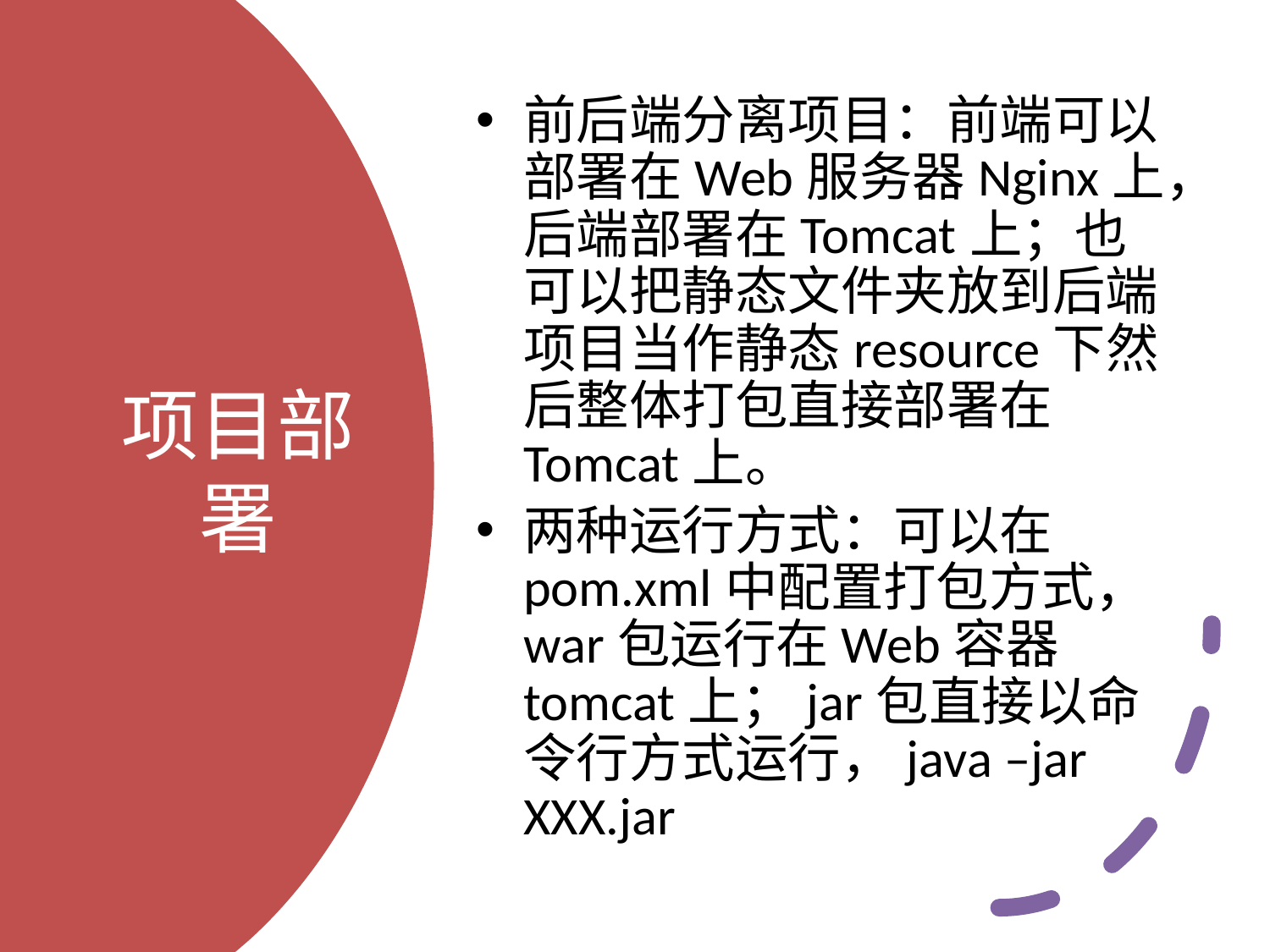

前后端分离项目：前端可以部署在Web服务器Nginx上，后端部署在Tomcat上；也可以把静态文件夹放到后端项目当作静态resource下然后整体打包直接部署在Tomcat上。
两种运行方式：可以在pom.xml中配置打包方式，war包运行在Web容器tomcat上；jar包直接以命令行方式运行，java –jar XXX.jar
# 项目部署